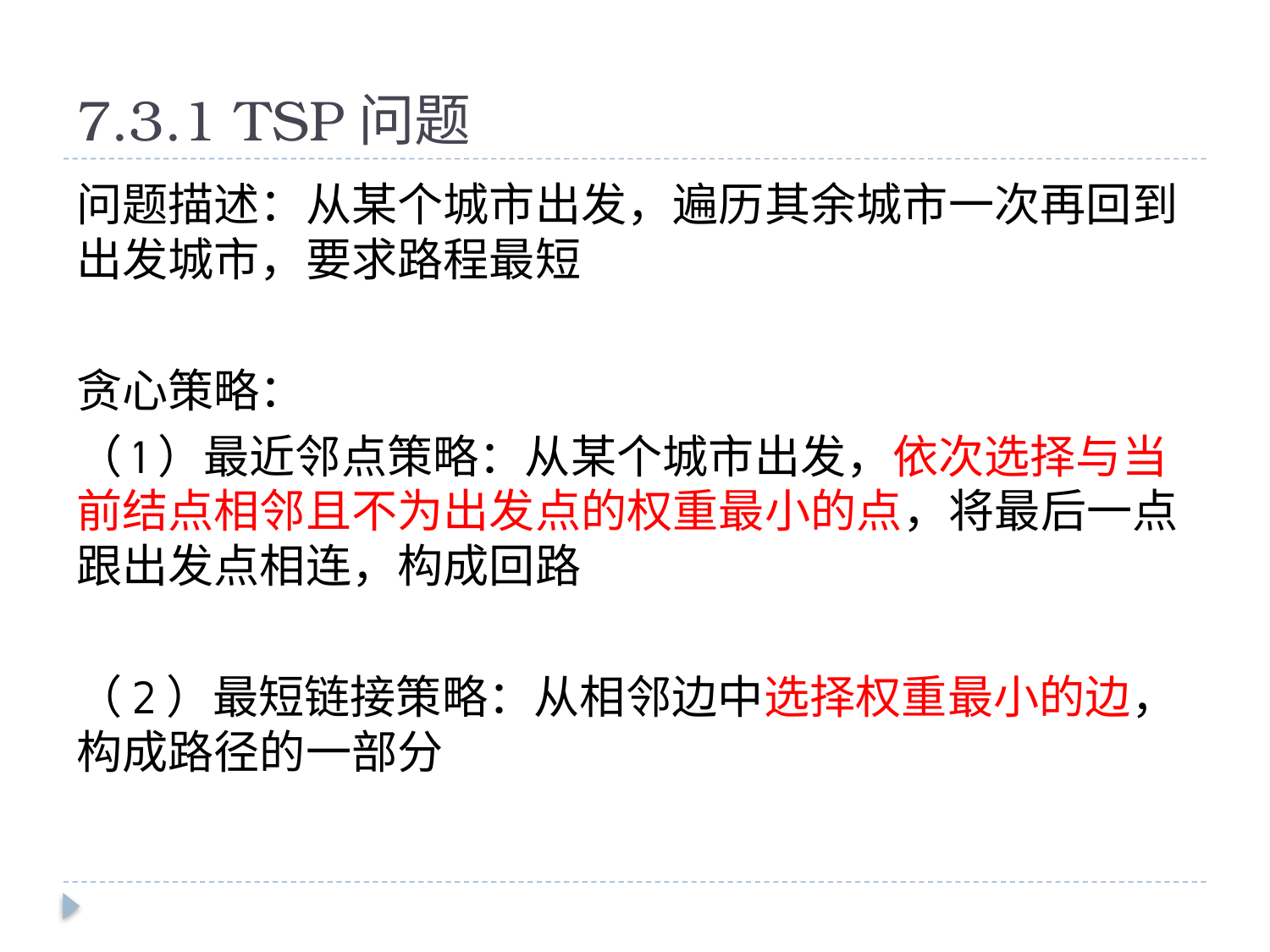

# 7.3.1 TSP问题
问题描述：从某个城市出发，遍历其余城市一次再回到出发城市，要求路程最短

贪心策略：
（1）最近邻点策略：从某个城市出发，依次选择与当前结点相邻且不为出发点的权重最小的点，将最后一点跟出发点相连，构成回路

（2）最短链接策略：从相邻边中选择权重最小的边，构成路径的一部分